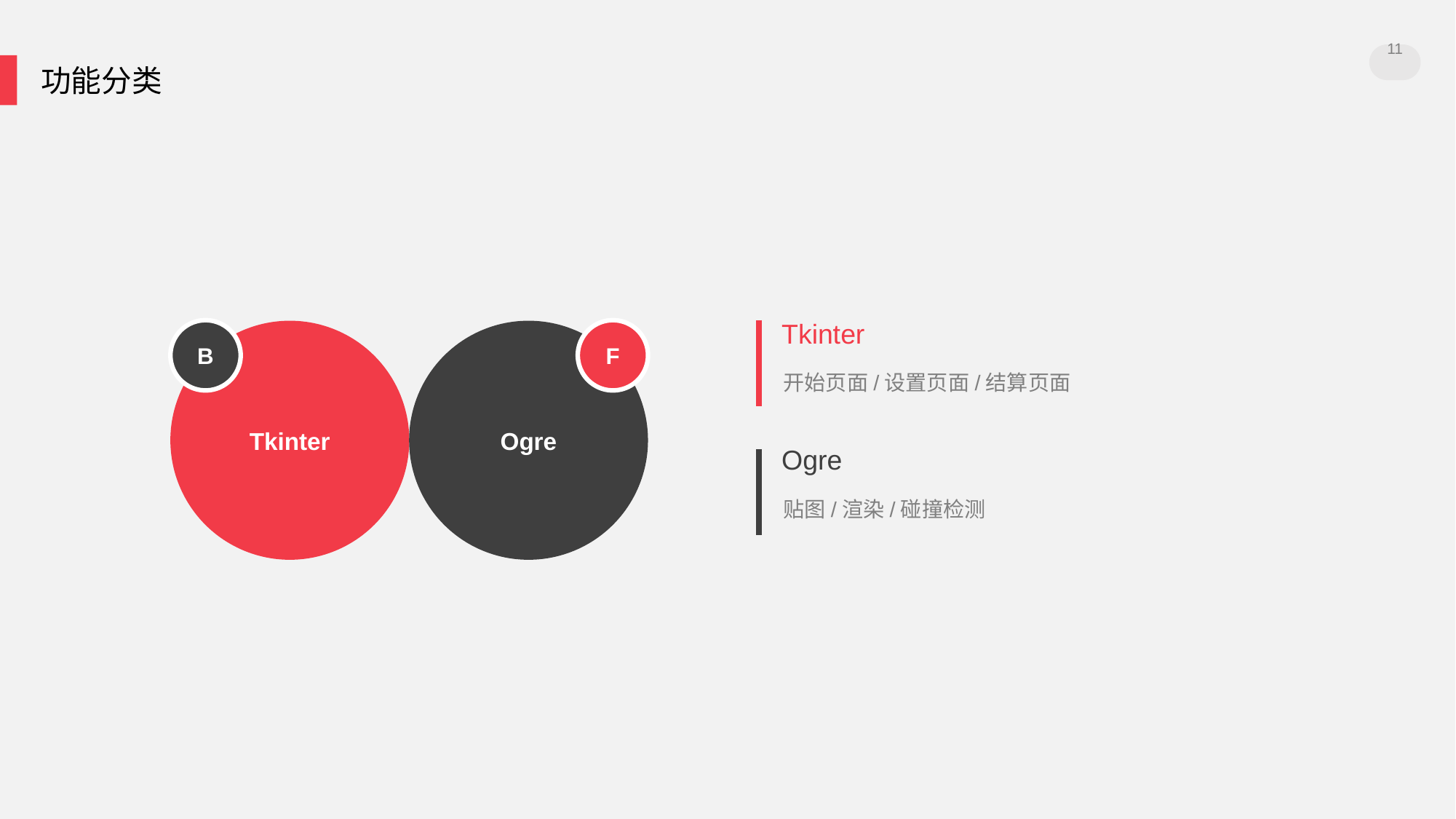

11
功能分类
B
F
Tkinter
Tkinter
Ogre
开始页面/设置页面/结算页面
Ogre
贴图/渲染/碰撞检测